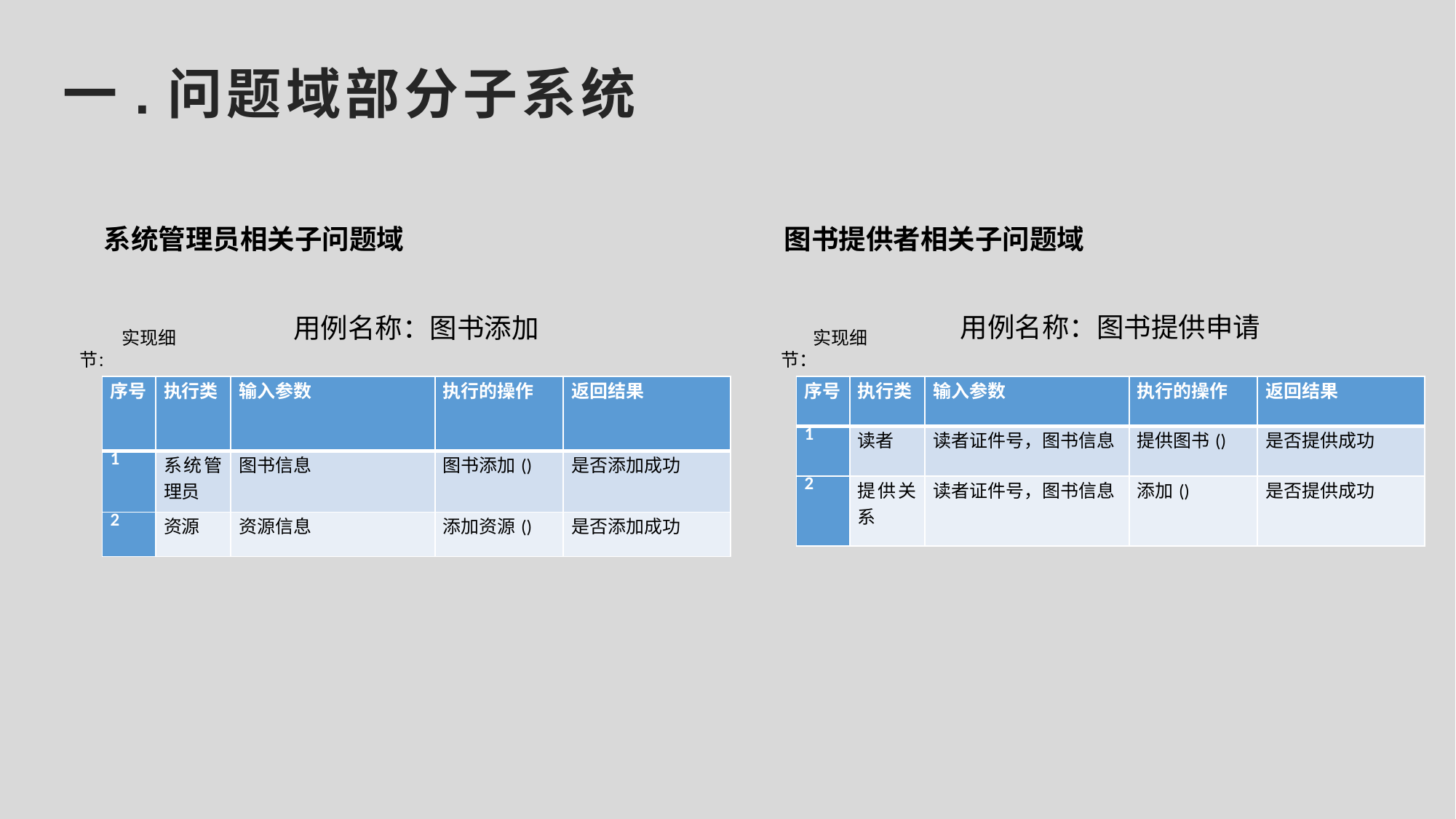

一.问题域部分子系统
系统管理员相关子问题域
图书提供者相关子问题域
用例名称：图书提供申请
用例名称：图书添加
  实现细节：
实现细节：

| 序号 | 执行类 | 输入参数 | 执行的操作 | 返回结果 |
| --- | --- | --- | --- | --- |
| 1 | 系统管理员 | 图书信息 | 图书添加() | 是否添加成功 |
| 2 | 资源 | 资源信息 | 添加资源() | 是否添加成功 |
| 序号 | 执行类 | 输入参数 | 执行的操作 | 返回结果 |
| --- | --- | --- | --- | --- |
| 1 | 读者 | 读者证件号，图书信息 | 提供图书() | 是否提供成功 |
| 2 | 提供关系 | 读者证件号，图书信息 | 添加() | 是否提供成功 |